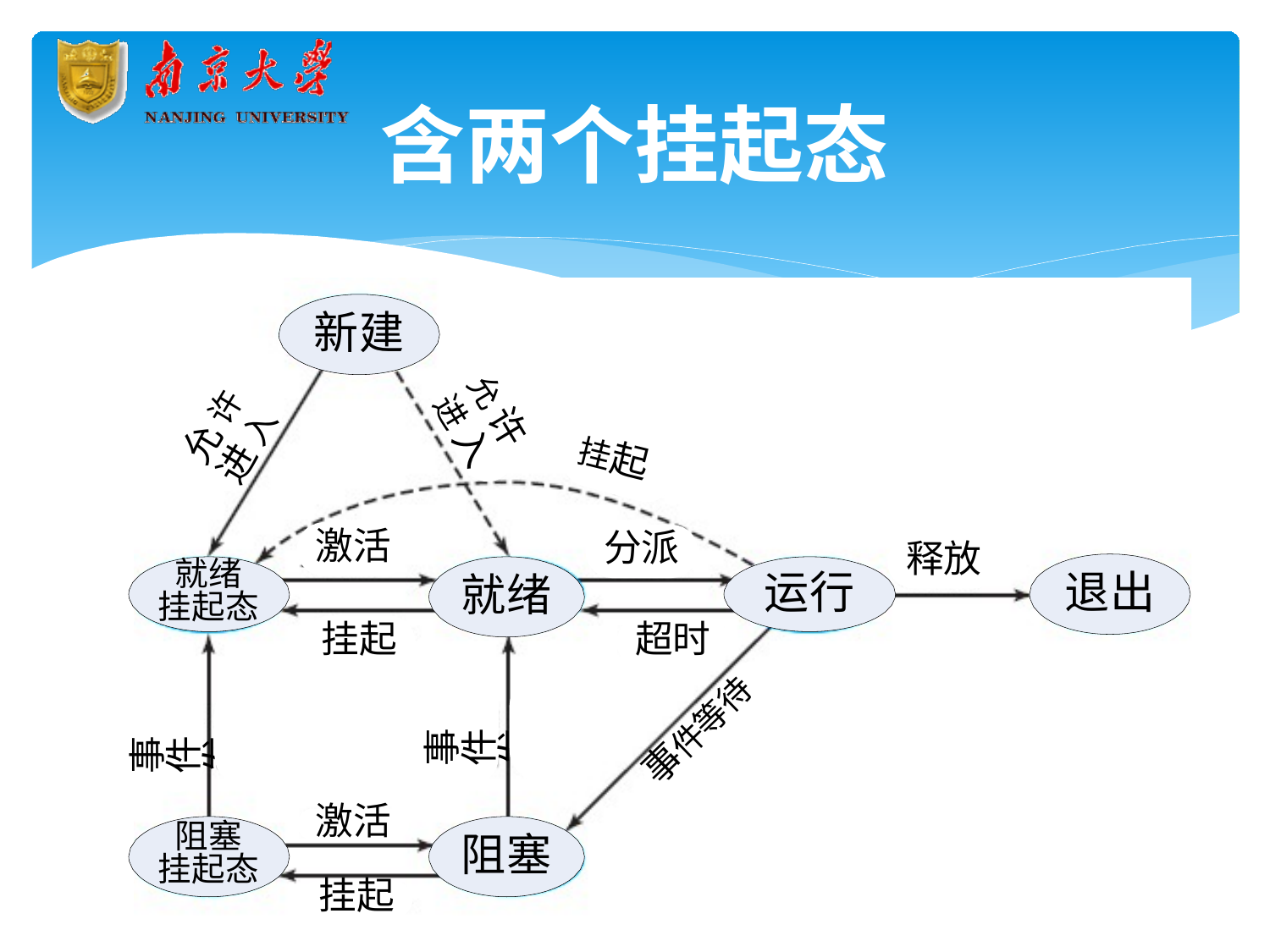

# 含两个挂起态

新建

允 许
允 许
进 入
进 入

挂起
激活
分派

释放

就绪 挂起态

运行
退出
就绪
挂起
超时

事件 发生
事件 发生
事件等待
激活

阻塞 挂起态

阻塞
挂起